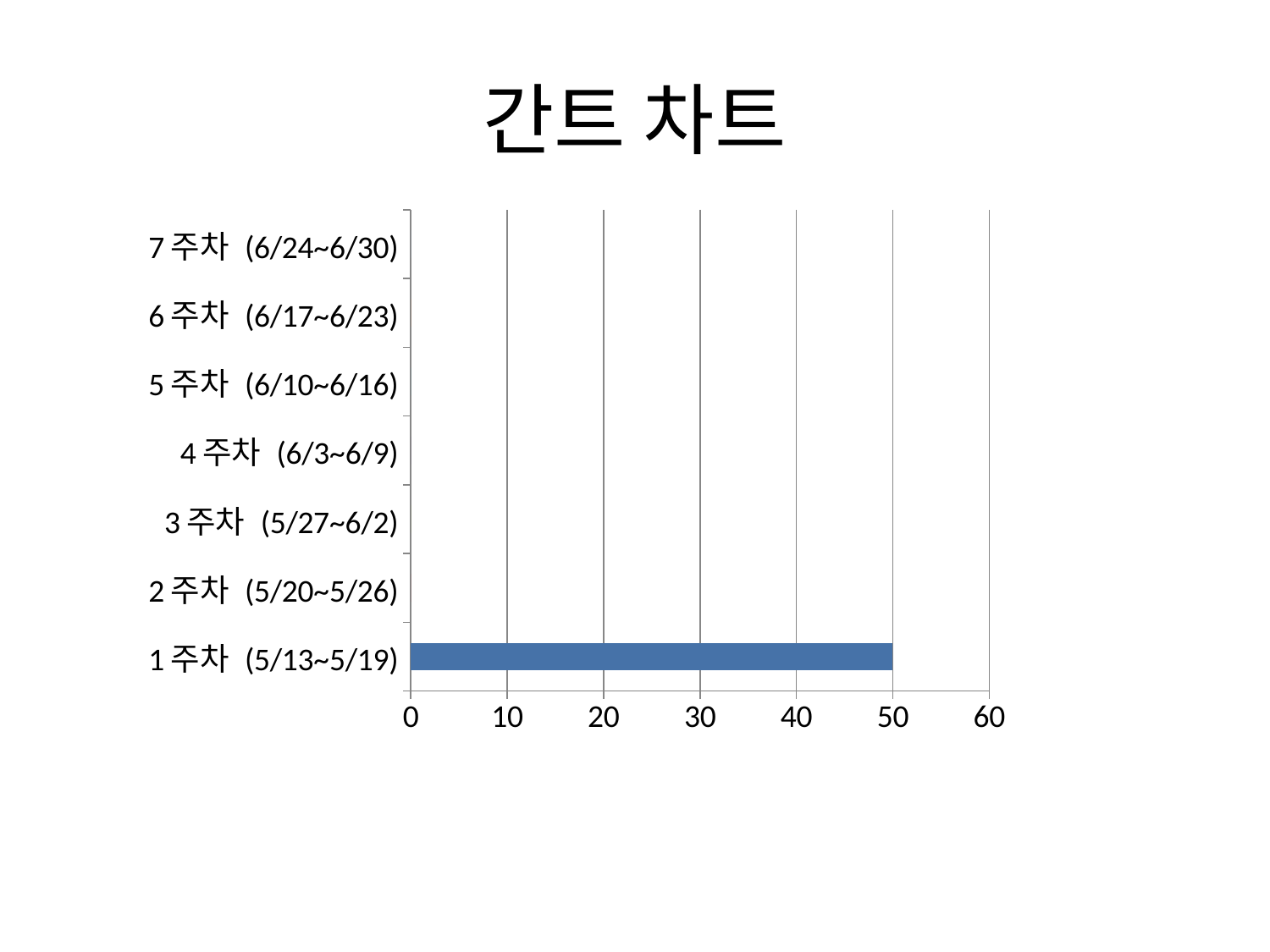

# 간트 차트

### Chart

| Category | 진행률 |
|---|---|
| 1주차 (5/13~5/19) | 50.0 |
| 2주차 (5/20~5/26) | 0.0 |
| 3주차 (5/27~6/2) | 0.0 |
| 4주차 (6/3~6/9) | 0.0 |
| 5주차 (6/10~6/16) | 0.0 |
| 6주차 (6/17~6/23) | 0.0 |
| 7주차 (6/24~6/30) | 0.0 |